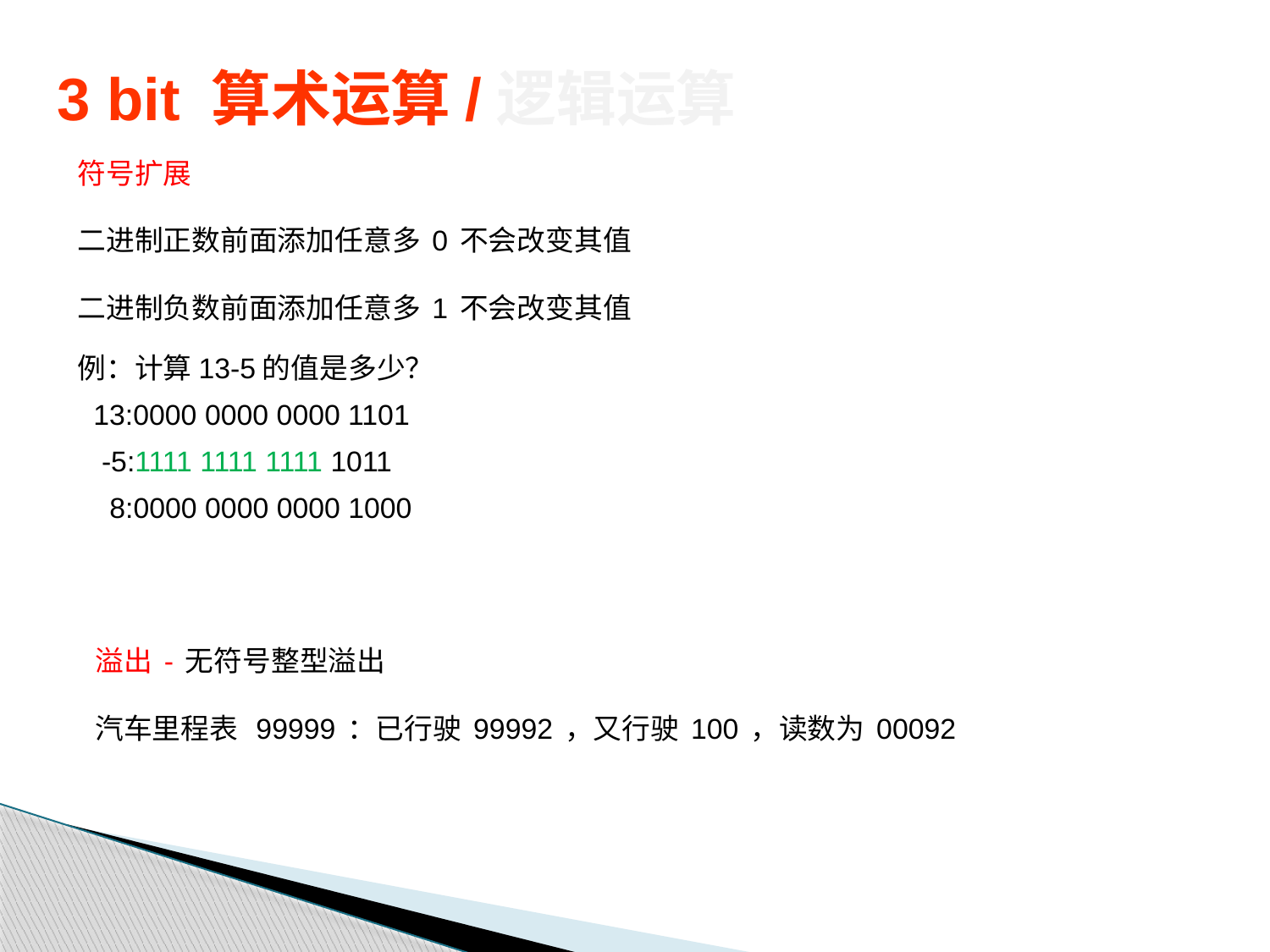

# 3 bit 算术运算/逻辑运算
符号扩展
二进制正数前面添加任意多0不会改变其值
二进制负数前面添加任意多1不会改变其值
例：计算13-5的值是多少？
  13:0000 0000 0000 1101
   -5:1111 1111 1111 1011
    8:0000 0000 0000 1000
溢出-无符号整型溢出
汽车里程表 99999：已行驶99992，又行驶100，读数为00092